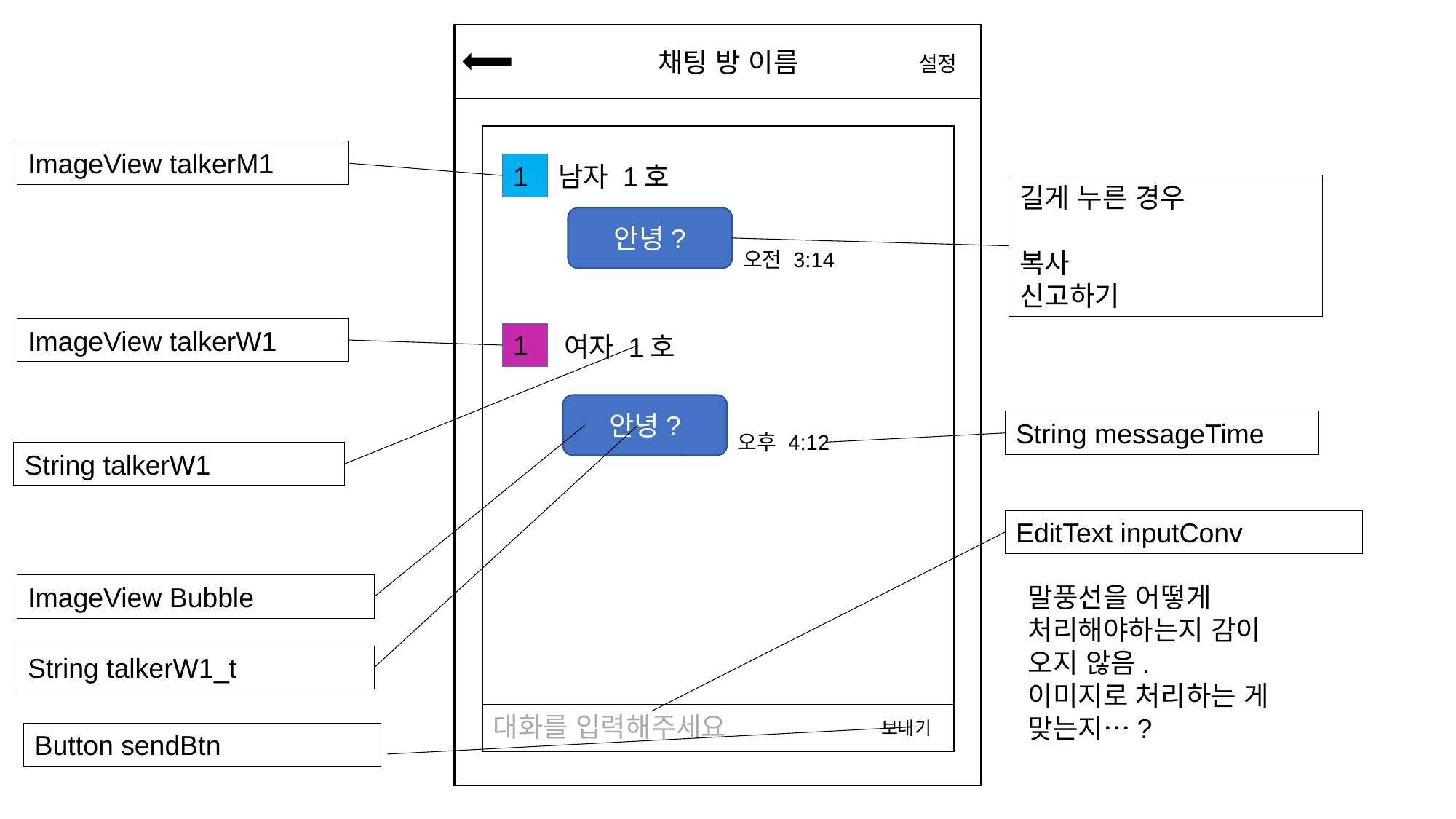

채팅 방 이름
설정

ImageView talkerM1
1
남자 1호
길게 누른 경우

복사
신고하기
안녕?
오전 3:14
ImageView talkerW1
1
여자 1호
안녕?
String messageTime
오후 4:12
String talkerW1
EditText inputConv
ImageView Bubble
말풍선을 어떻게 처리해야하는지 감이 오지 않음.
이미지로 처리하는 게 맞는지…?
String talkerW1_t
대화를 입력해주세요
보내기
Button sendBtn